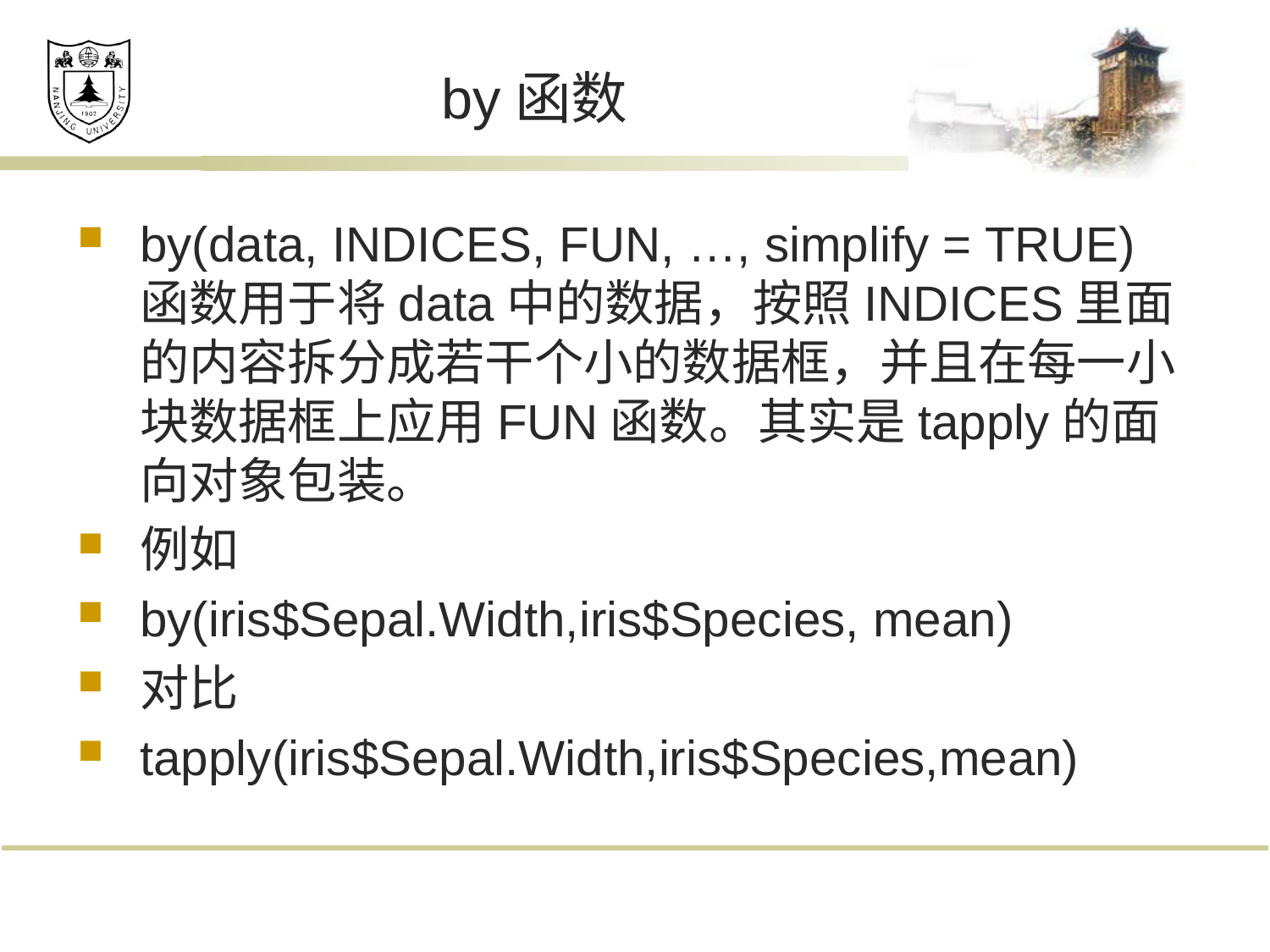

# by函数
by(data, INDICES, FUN, …, simplify = TRUE)函数用于将data中的数据，按照INDICES里面的内容拆分成若干个小的数据框，并且在每一小块数据框上应用FUN函数。其实是tapply的面向对象包装。
例如
by(iris$Sepal.Width,iris$Species, mean)
对比
tapply(iris$Sepal.Width,iris$Species,mean)